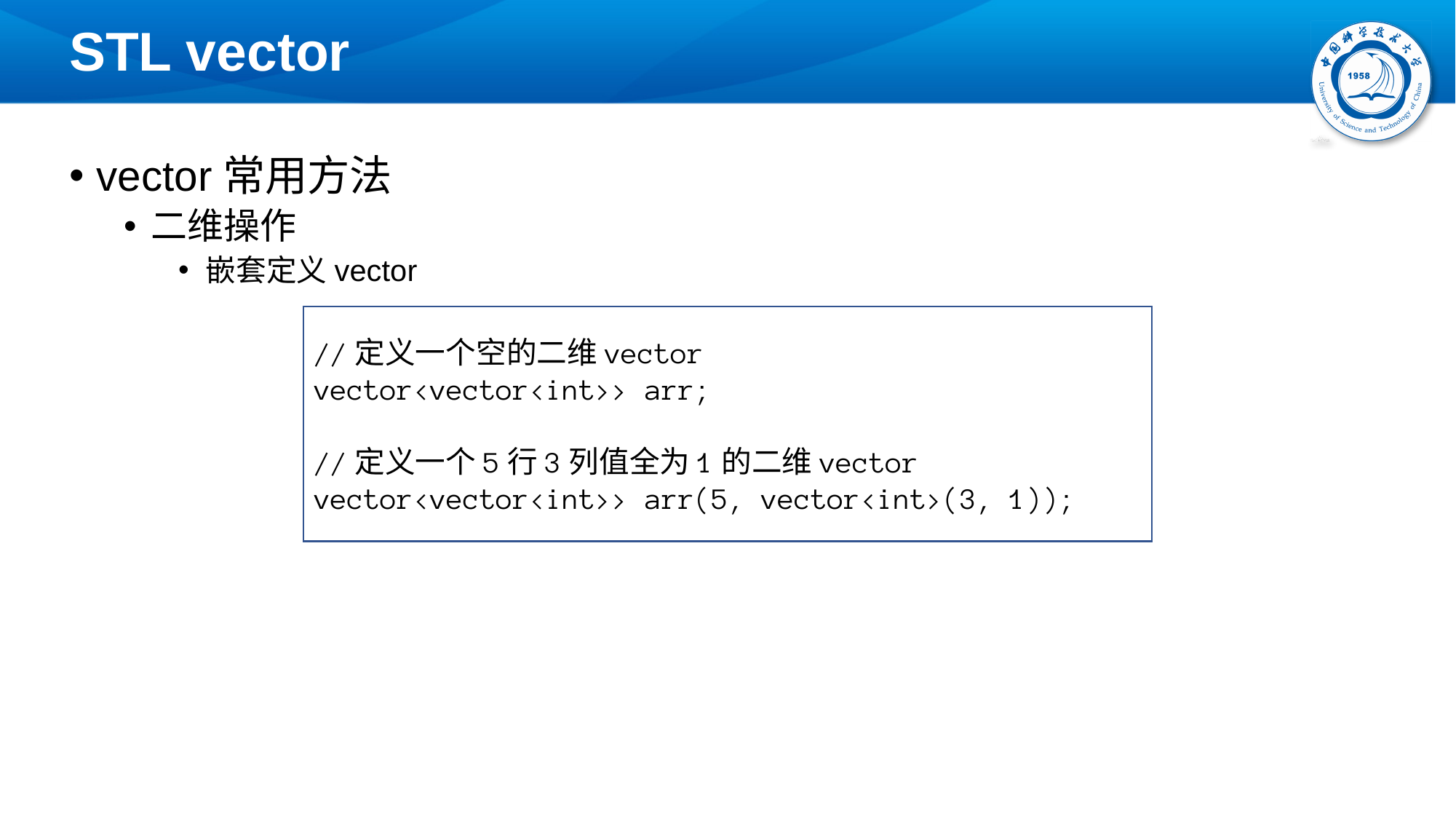

# STL vector
vector常用方法
二维操作
嵌套定义vector

//定义一个空的二维vector
vector<vector<int>> arr;

//定义一个5行3列值全为1的二维vector
vector<vector<int>> arr(5, vector<int>(3, 1));